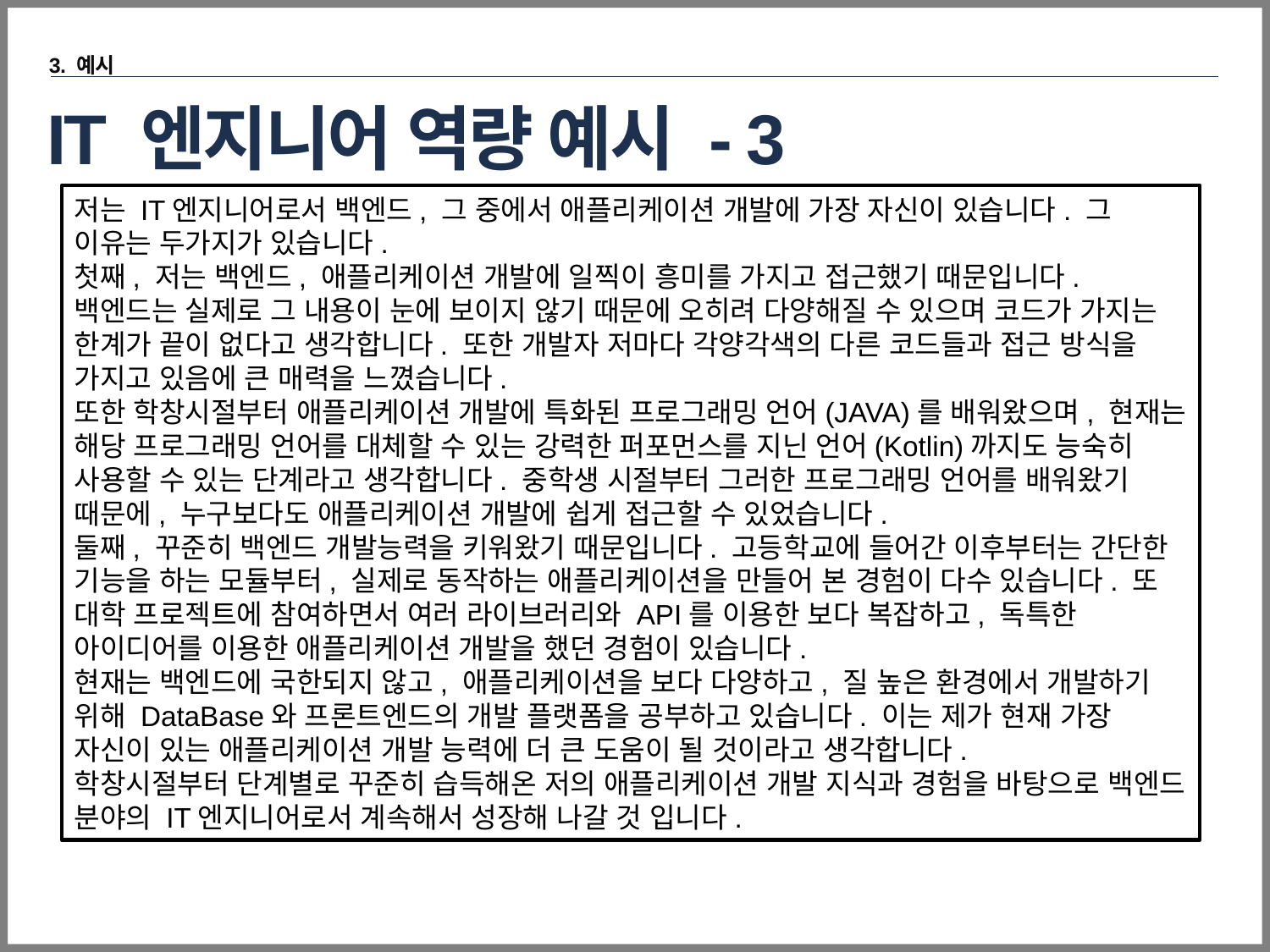

3. 예시
# IT 엔지니어 역량 예시 - 3
저는 IT엔지니어로서 백엔드, 그 중에서 애플리케이션 개발에 가장 자신이 있습니다. 그 이유는 두가지가 있습니다.
첫째, 저는 백엔드, 애플리케이션 개발에 일찍이 흥미를 가지고 접근했기 때문입니다. 백엔드는 실제로 그 내용이 눈에 보이지 않기 때문에 오히려 다양해질 수 있으며 코드가 가지는 한계가 끝이 없다고 생각합니다. 또한 개발자 저마다 각양각색의 다른 코드들과 접근 방식을 가지고 있음에 큰 매력을 느꼈습니다.
또한 학창시절부터 애플리케이션 개발에 특화된 프로그래밍 언어(JAVA)를 배워왔으며, 현재는 해당 프로그래밍 언어를 대체할 수 있는 강력한 퍼포먼스를 지닌 언어(Kotlin)까지도 능숙히 사용할 수 있는 단계라고 생각합니다. 중학생 시절부터 그러한 프로그래밍 언어를 배워왔기 때문에, 누구보다도 애플리케이션 개발에 쉽게 접근할 수 있었습니다.
둘째, 꾸준히 백엔드 개발능력을 키워왔기 때문입니다. 고등학교에 들어간 이후부터는 간단한 기능을 하는 모듈부터, 실제로 동작하는 애플리케이션을 만들어 본 경험이 다수 있습니다. 또 대학 프로젝트에 참여하면서 여러 라이브러리와 API를 이용한 보다 복잡하고, 독특한 아이디어를 이용한 애플리케이션 개발을 했던 경험이 있습니다.
현재는 백엔드에 국한되지 않고, 애플리케이션을 보다 다양하고, 질 높은 환경에서 개발하기 위해 DataBase와 프론트엔드의 개발 플랫폼을 공부하고 있습니다. 이는 제가 현재 가장 자신이 있는 애플리케이션 개발 능력에 더 큰 도움이 될 것이라고 생각합니다.
학창시절부터 단계별로 꾸준히 습득해온 저의 애플리케이션 개발 지식과 경험을 바탕으로 백엔드 분야의 IT엔지니어로서 계속해서 성장해 나갈 것 입니다.